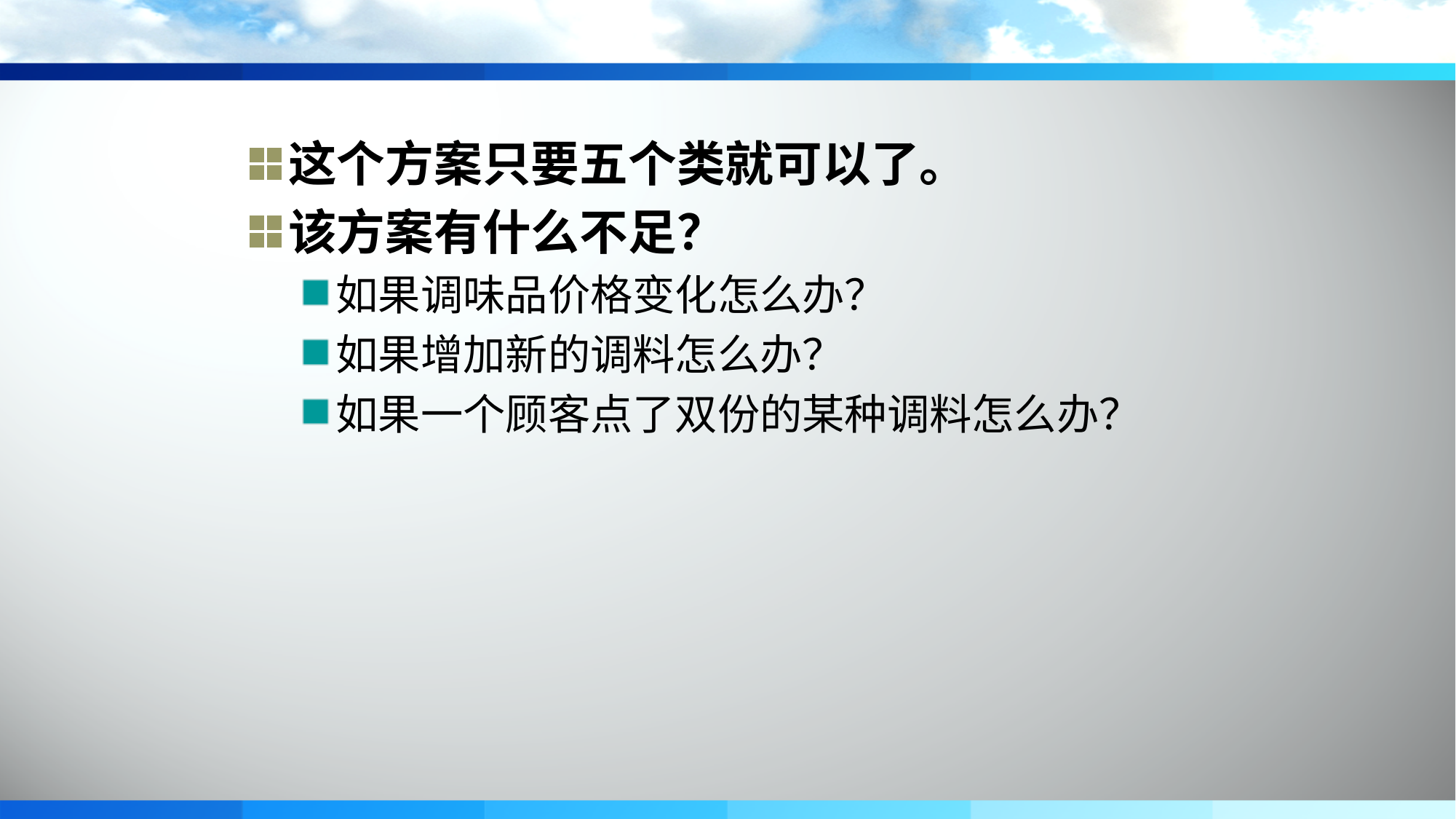

这个方案只要五个类就可以了。
该方案有什么不足？
如果调味品价格变化怎么办？
如果增加新的调料怎么办？
如果一个顾客点了双份的某种调料怎么办？